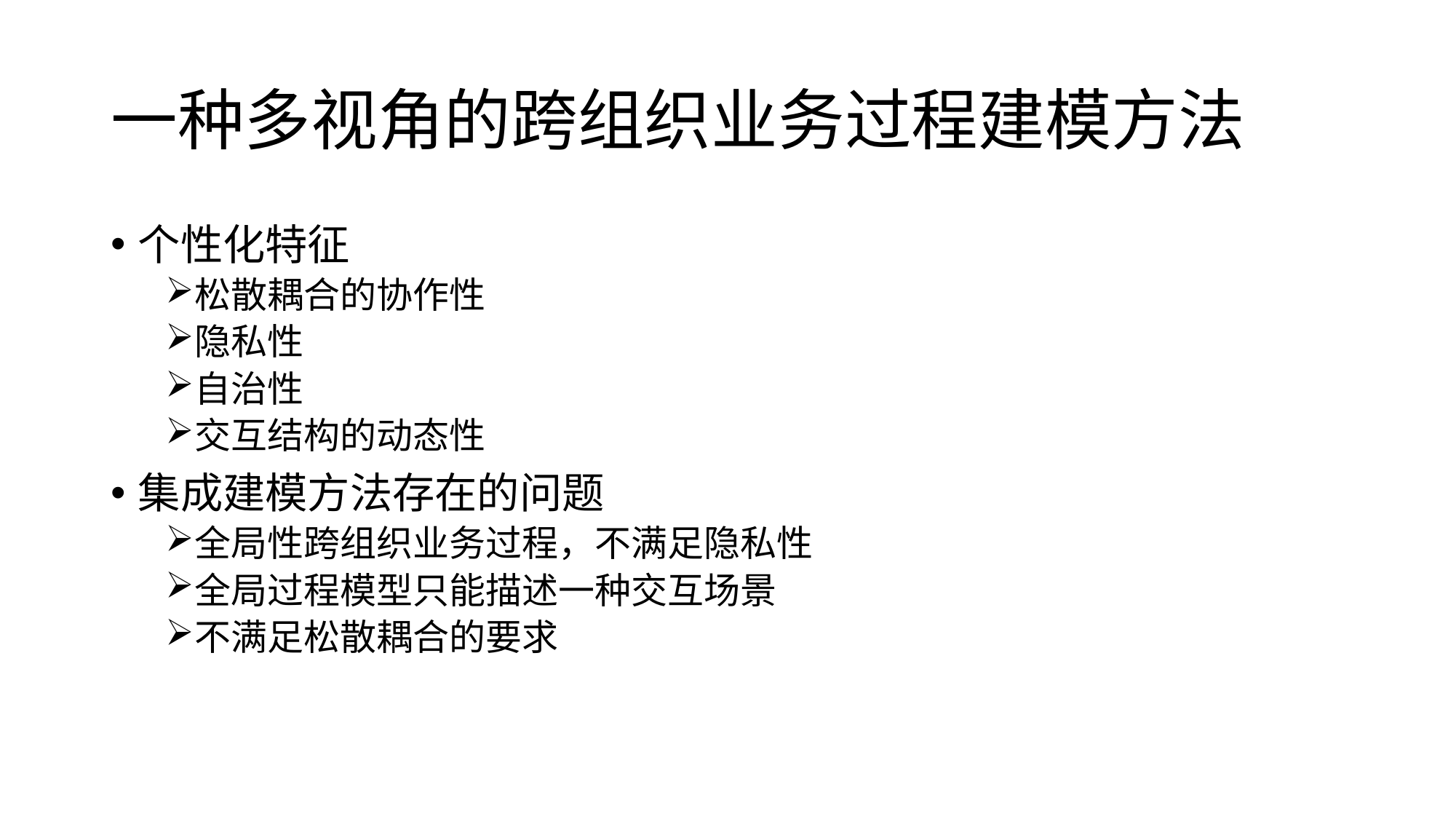

# 一种多视角的跨组织业务过程建模方法
个性化特征
松散耦合的协作性
隐私性
自治性
交互结构的动态性
集成建模方法存在的问题
全局性跨组织业务过程，不满足隐私性
全局过程模型只能描述一种交互场景
不满足松散耦合的要求